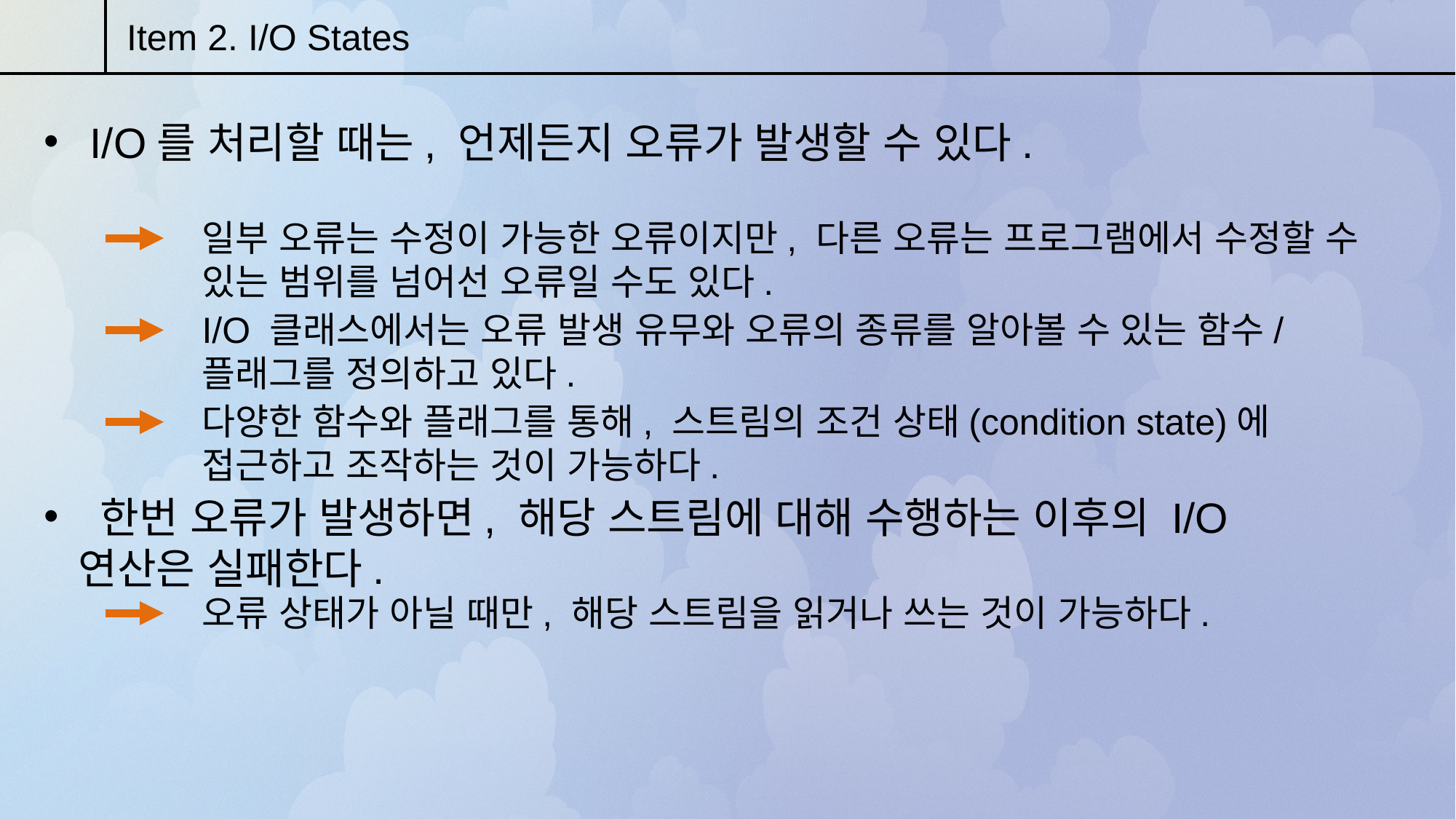

Item 2. I/O States
 I/O를 처리할 때는, 언제든지 오류가 발생할 수 있다.
일부 오류는 수정이 가능한 오류이지만, 다른 오류는 프로그램에서 수정할 수 있는 범위를 넘어선 오류일 수도 있다.
I/O 클래스에서는 오류 발생 유무와 오류의 종류를 알아볼 수 있는 함수/플래그를 정의하고 있다.
다양한 함수와 플래그를 통해, 스트림의 조건 상태(condition state)에 접근하고 조작하는 것이 가능하다.
 한번 오류가 발생하면, 해당 스트림에 대해 수행하는 이후의 I/O 연산은 실패한다.
오류 상태가 아닐 때만, 해당 스트림을 읽거나 쓰는 것이 가능하다.